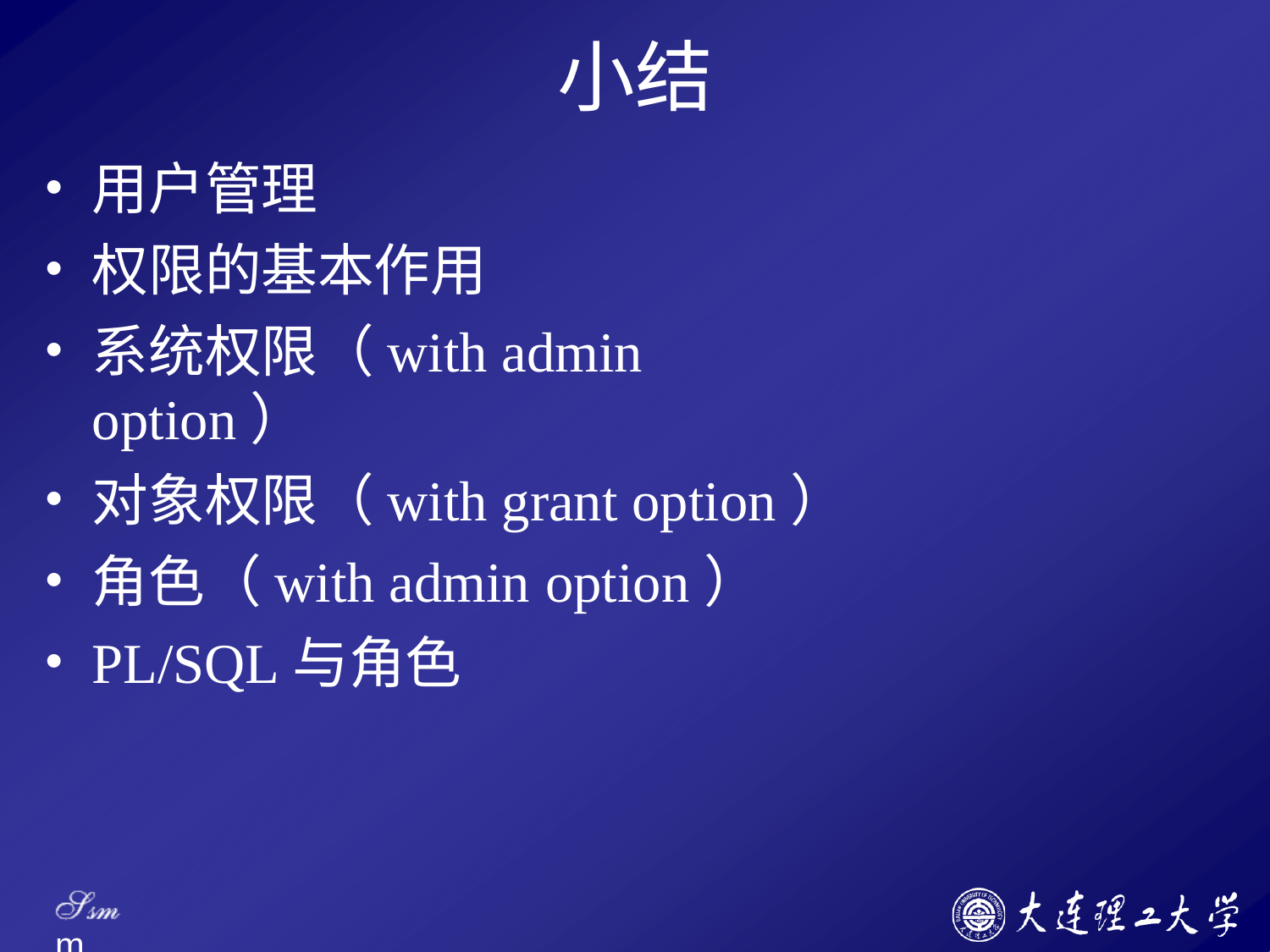

# 小结
用户管理
权限的基本作用
系统权限（with admin option）
对象权限（with grant option）
角色（with admin option）
PL/SQL与角色

Ssm